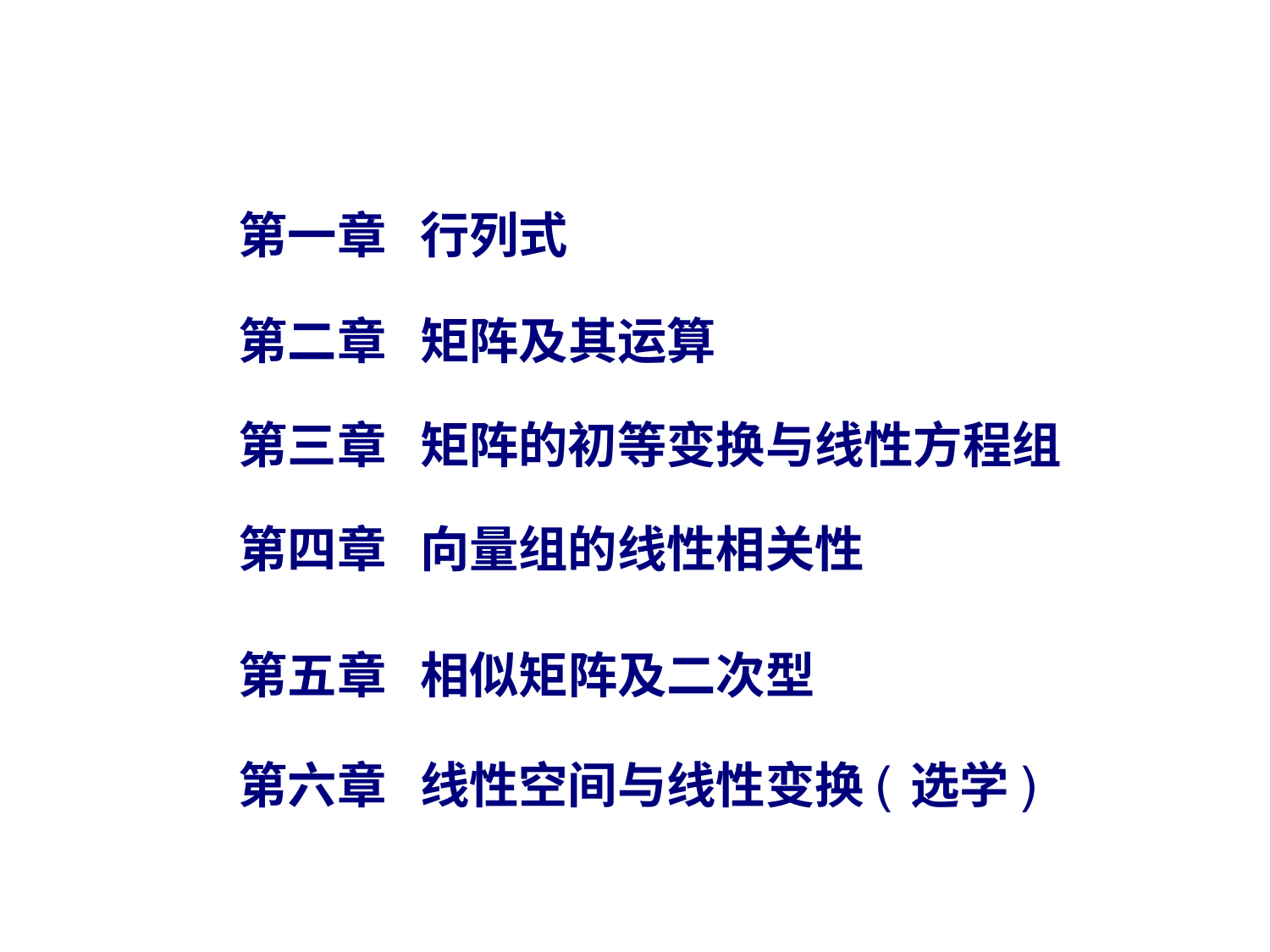

第一章   行列式

                第二章   矩阵及其运算

                第三章   矩阵的初等变换与线性方程组
                第四章   向量组的线性相关性

                第五章   相似矩阵及二次型

                第六章   线性空间与线性变换(选学)